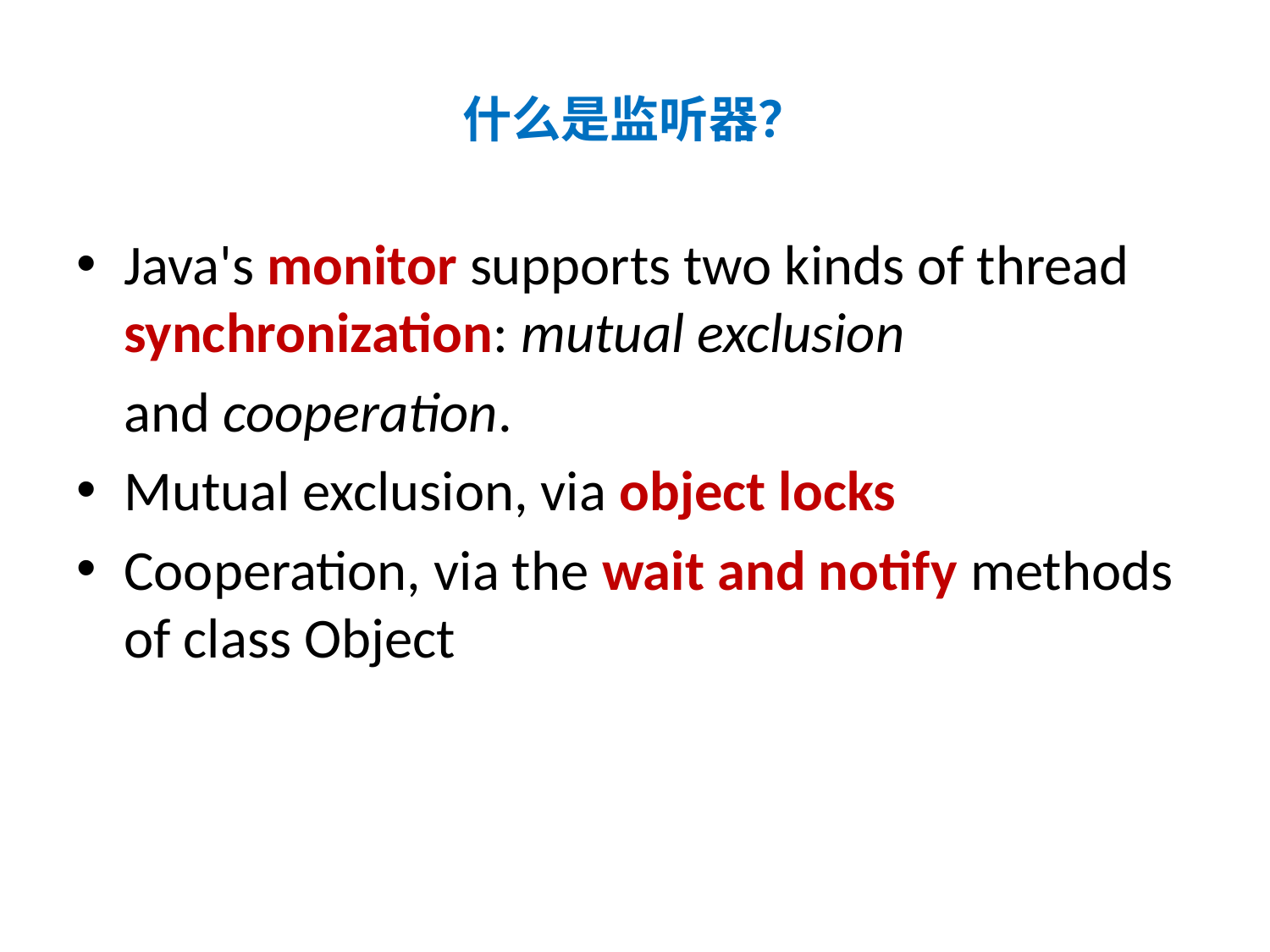

# 什么是监听器？
Java's monitor supports two kinds of thread synchronization: mutual exclusion
	and cooperation.
Mutual exclusion, via object locks
Cooperation, via the wait and notify methods of class Object